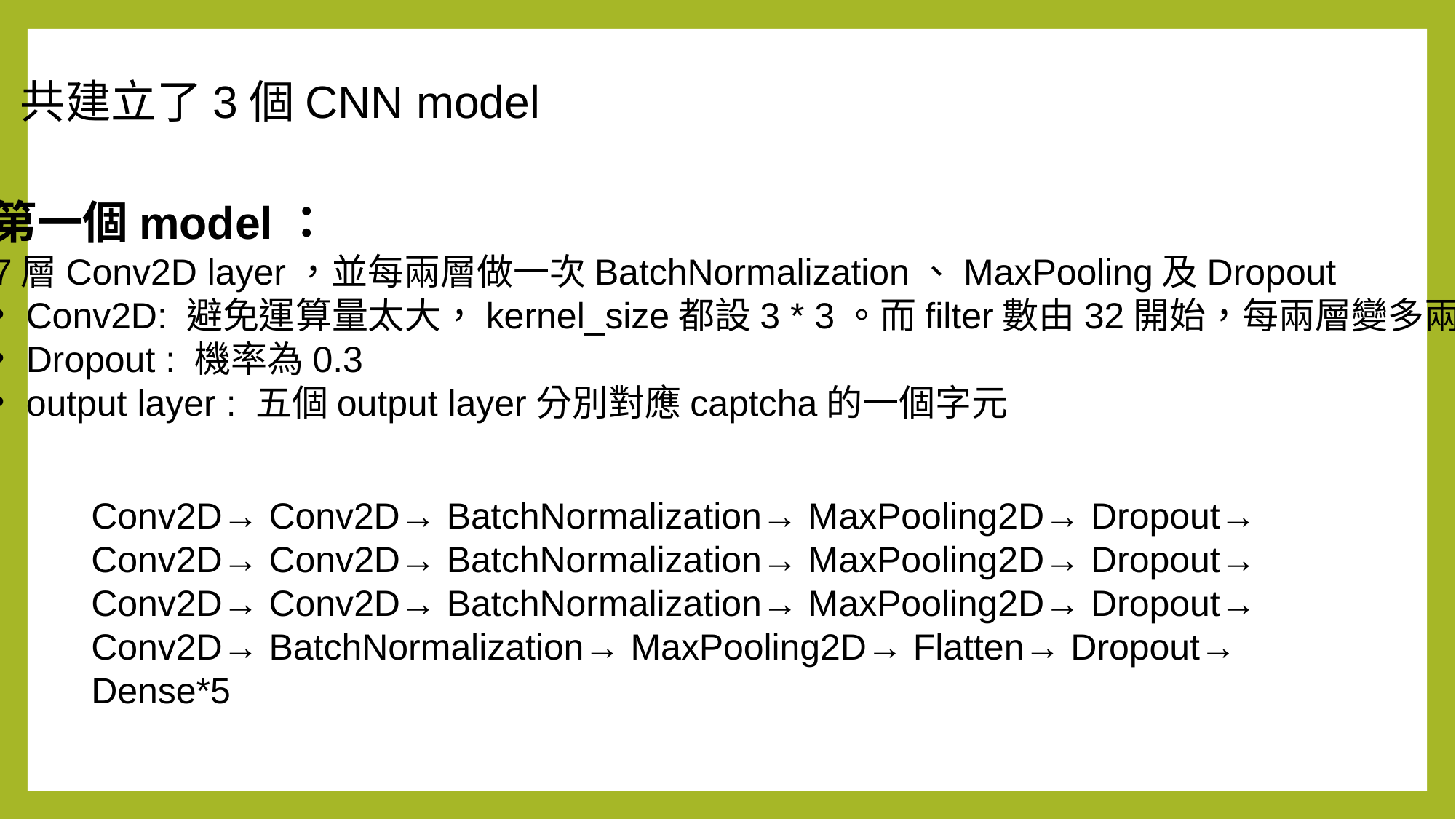

共建立了3個CNN model
第一個model：
7層Conv2D layer，並每兩層做一次BatchNormalization、MaxPooling及Dropout
Conv2D: 避免運算量太大，kernel_size都設3 * 3。而filter數由32開始，每兩層變多兩倍
Dropout : 機率為0.3
output layer : 五個output layer分別對應captcha的一個字元

Conv2D→ Conv2D→ BatchNormalization→ MaxPooling2D→ Dropout→
Conv2D→ Conv2D→ BatchNormalization→ MaxPooling2D→ Dropout→
Conv2D→ Conv2D→ BatchNormalization→ MaxPooling2D→ Dropout→
Conv2D→ BatchNormalization→ MaxPooling2D→ Flatten→ Dropout→
Dense*5